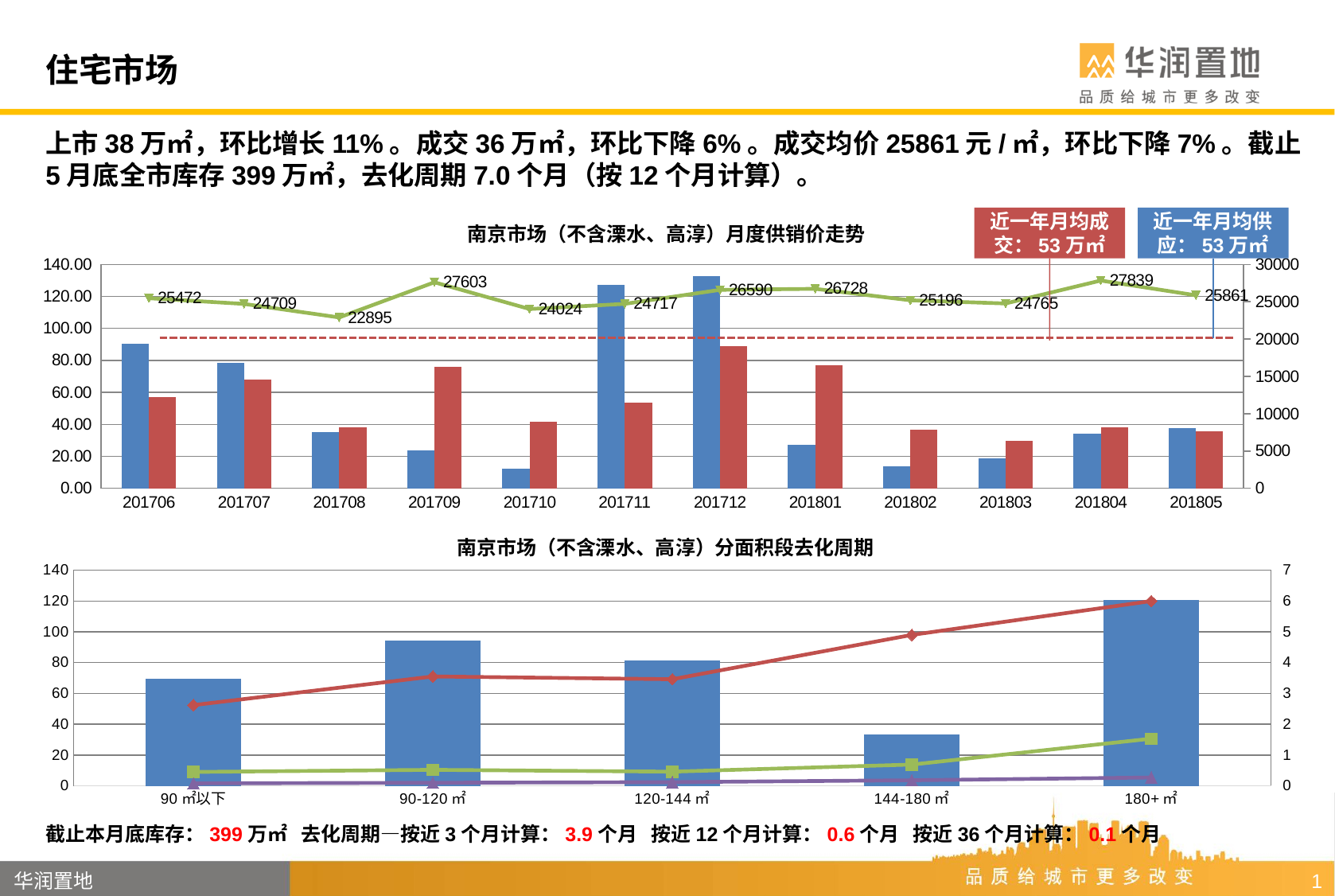

住宅市场
上市38万㎡，环比增长11%。成交36万㎡，环比下降6%。成交均价25861元/㎡，环比下降7%。截止5月底全市库存399万㎡，去化周期7.0个月（按12个月计算）。

### Chart: 南京市场（不含溧水、高淳）月度供销价走势

| Category | 上市量 | 销售量 | 销售均价 |
|---|---|---|---|
| 201706 | 90.65 | 56.83 | 25472.0 |
| 201707 | 78.5 | 67.76 | 24709.0 |
| 201708 | 35.19 | 38.25 | 22895.0 |
| 201709 | 23.72 | 76.09 | 27603.0 |
| 201710 | 12.49 | 41.43 | 24024.0 |
| 201711 | 126.97 | 53.42 | 24717.0 |
| 201712 | 132.69 | 89.05 | 26590.0 |
| 201801 | 27.08 | 77.01 | 26728.0 |
| 201802 | 13.84 | 36.7 | 25196.0 |
| 201803 | 18.54 | 29.83 | 24765.0 |
| 201804 | 34.2 | 38.03 | 27839.0 |
| 201805 | 37.88 | 35.62 | 25861.0 |
近一年月均成交：53万㎡
近一年月均供应：53万㎡

### Chart: 南京市场（不含溧水、高淳）分面积段去化周期

| Category | 库存 | 近3个月交易量预计去化周期 | 近12个月交易量预计去化周期 | 近36个月交易量预计去化周期 |
|---|---|---|---|---|
| 90㎡以下 | 69.52 | 2.62 | 0.45 | 0.08 |
| 90-120㎡ | 94.5 | 3.55 | 0.52 | 0.1 |
| 120-144㎡ | 81.23 | 3.46 | 0.46 | 0.12 |
| 144-180㎡ | 33.49 | 4.9 | 0.69 | 0.18 |
| 180+㎡ | 120.48 | 6.0 | 1.53 | 0.27 |
截止本月底库存：399万㎡   去化周期—按近3个月计算：3.9个月   按近12个月计算：0.6个月   按近36个月计算：0.1个月